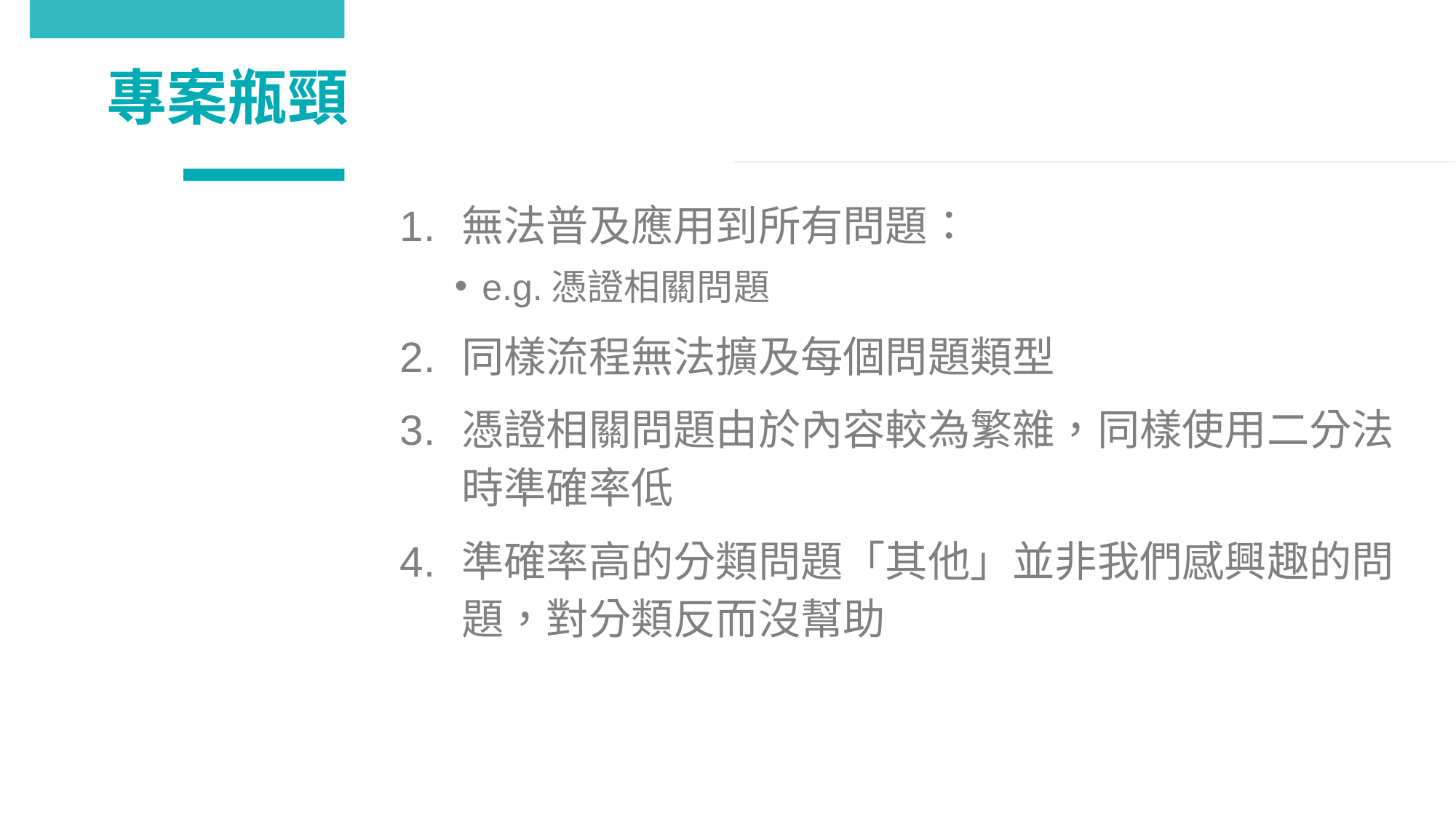

專案瓶頸

無法普及應用到所有問題：
e.g.憑證相關問題
同樣流程無法擴及每個問題類型
憑證相關問題由於內容較為繁雜，同樣使用二分法時準確率低
準確率高的分類問題「其他」並非我們感興趣的問題，對分類反而沒幫助